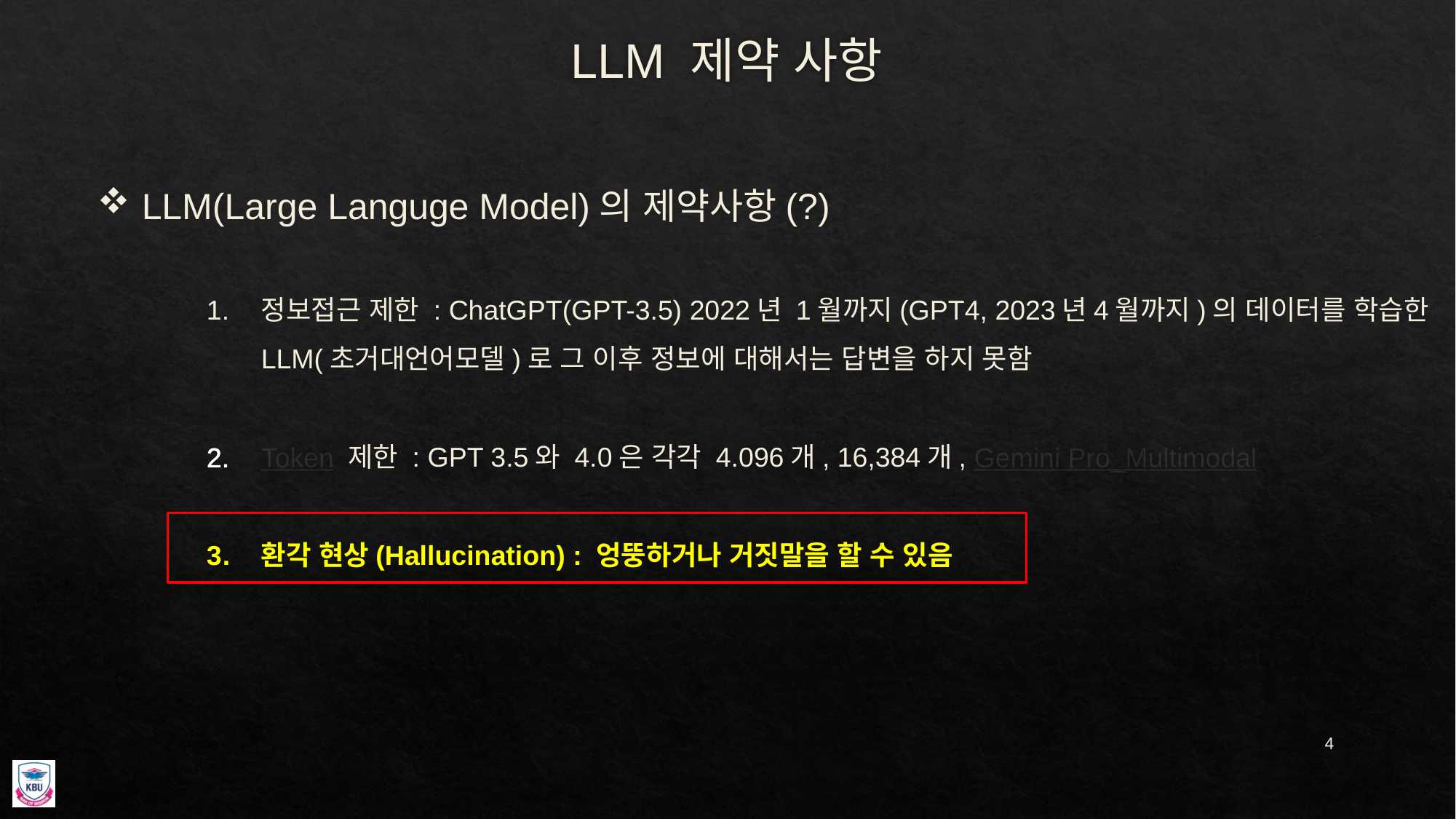

# LLM 제약 사항
 LLM(Large Languge Model)의 제약사항(?)

정보접근 제한 : ChatGPT(GPT-3.5) 2022년 1월까지(GPT4, 2023년4월까지)의 데이터를 학습한 LLM(초거대언어모델)로 그 이후 정보에 대해서는 답변을 하지 못함

Token 제한 : GPT 3.5와 4.0은 각각 4.096개, 16,384개, Gemini Pro_Multimodal

환각 현상(Hallucination) : 엉뚱하거나 거짓말을 할 수 있음

4